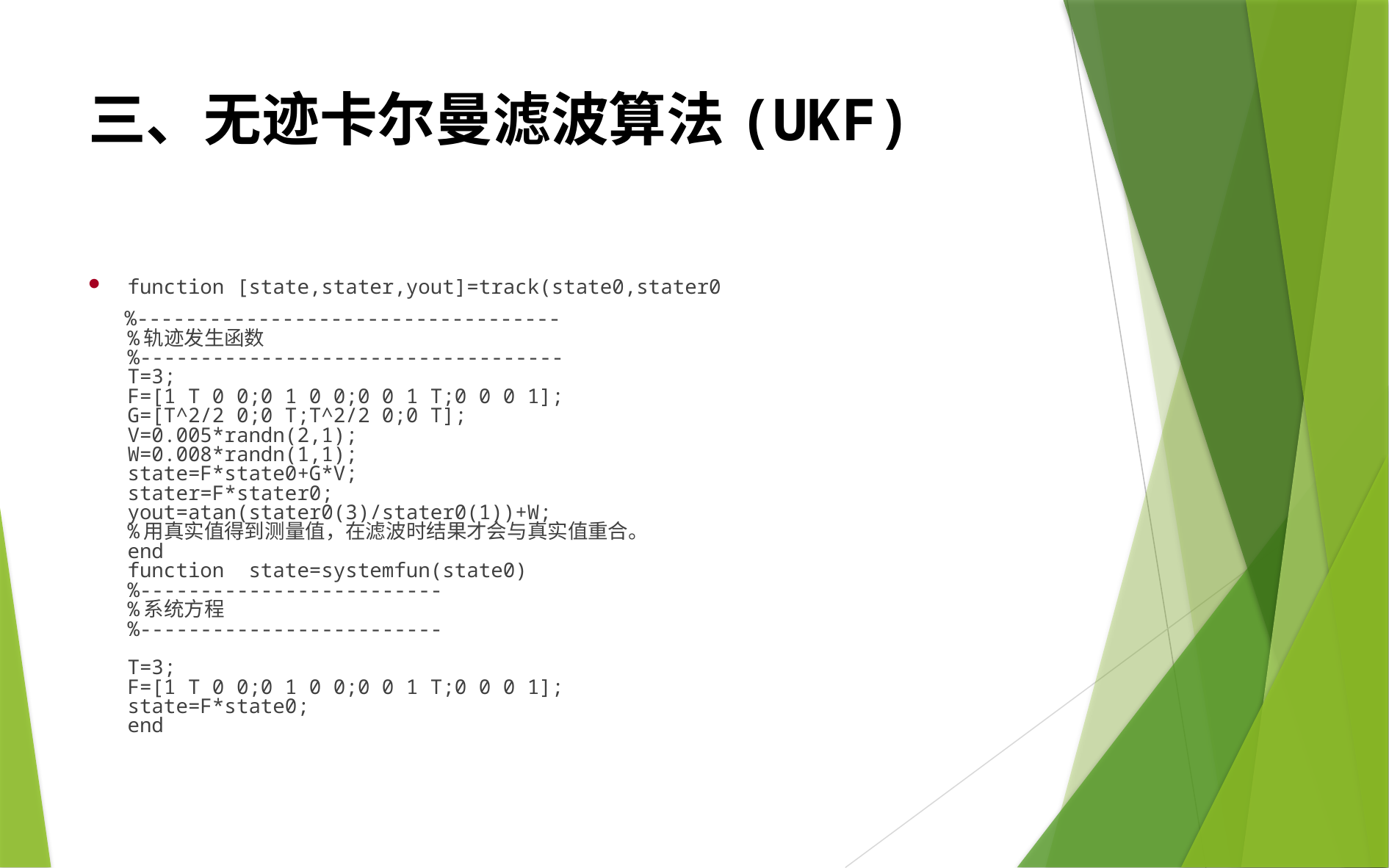

# 三、无迹卡尔曼滤波算法(UKF)
function [state,stater,yout]=track(state0,stater0
   %-----------------------------------
%轨迹发生函数
%-----------------------------------
T=3;
F=[1 T 0 0;0 1 0 0;0 0 1 T;0 0 0 1];
G=[T^2/2 0;0 T;T^2/2 0;0 T];
V=0.005*randn(2,1);
W=0.008*randn(1,1);
state=F*state0+G*V;
stater=F*stater0;
yout=atan(stater0(3)/stater0(1))+W;
%用真实值得到测量值，在滤波时结果才会与真实值重合。
end
function  state=systemfun(state0)
%-------------------------
%系统方程
%-------------------------
    
T=3;
F=[1 T 0 0;0 1 0 0;0 0 1 T;0 0 0 1];
state=F*state0;
end